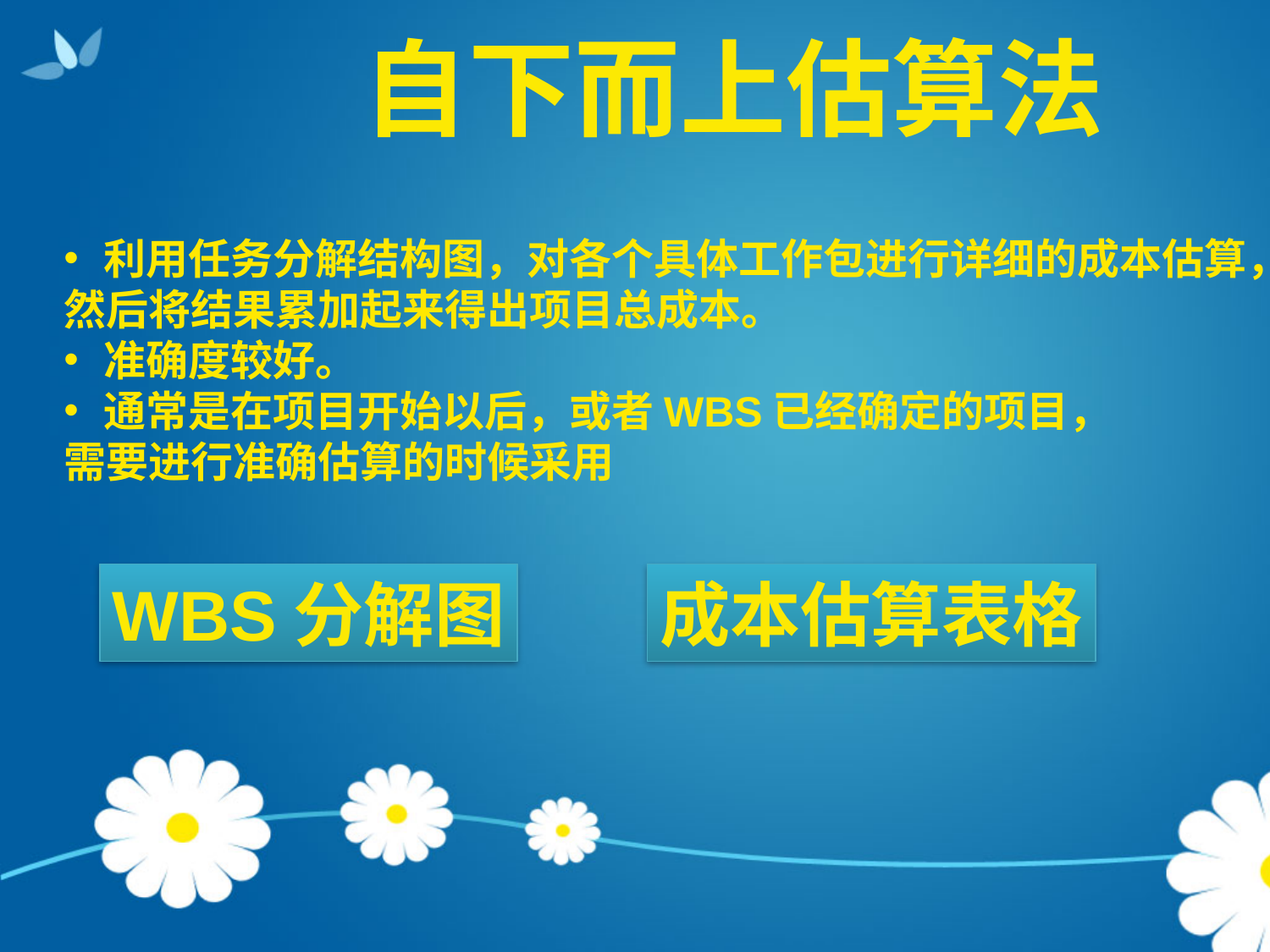

自下而上估算法
利用任务分解结构图，对各个具体工作包进行详细的成本估算，
然后将结果累加起来得出项目总成本。
准确度较好。
通常是在项目开始以后，或者WBS已经确定的项目，
需要进行准确估算的时候采用
WBS分解图
成本估算表格